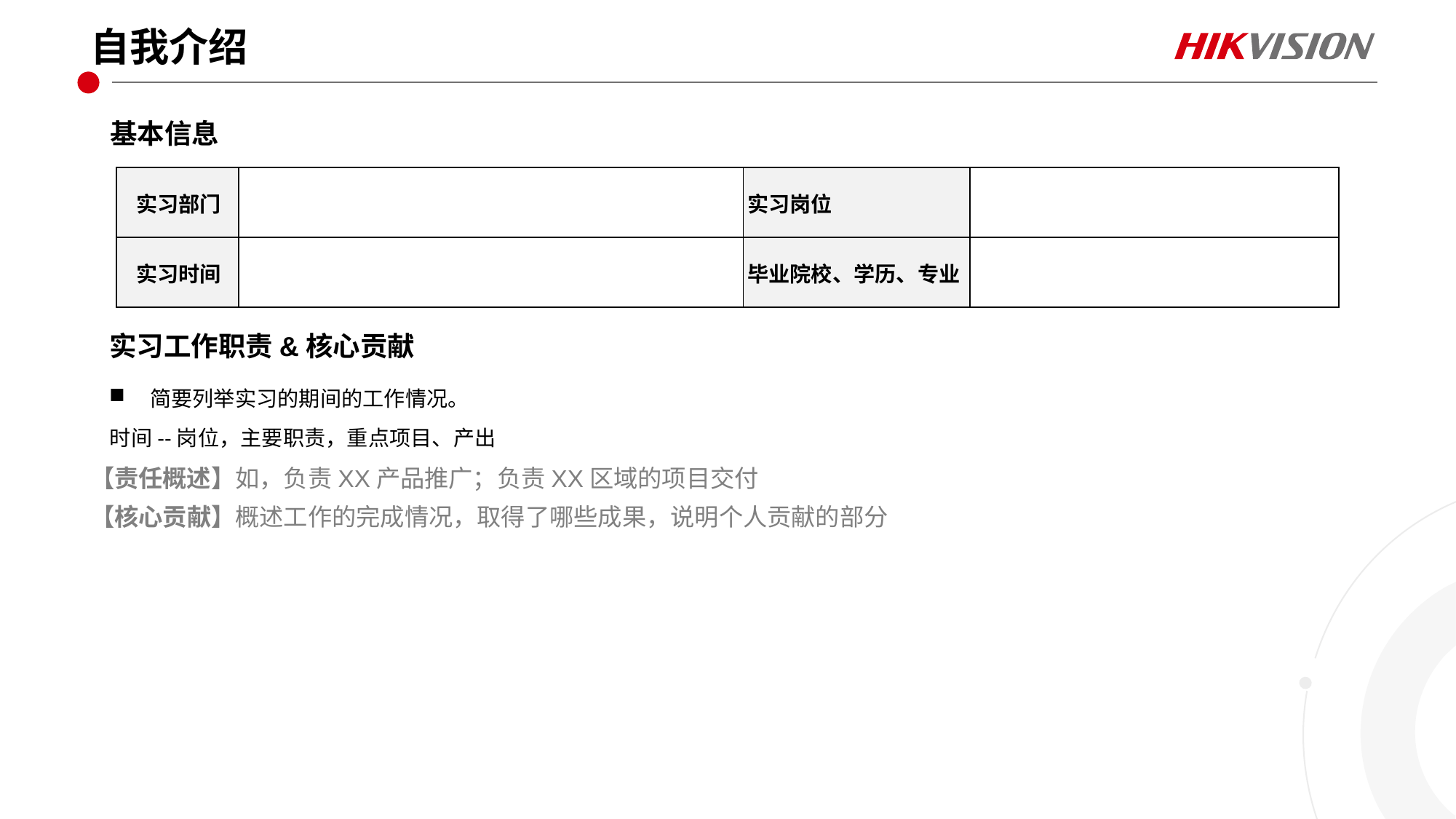

# 自我介绍
基本信息
| 实习部门 |  | 实习岗位 |  |
| --- | --- | --- | --- |
| 实习时间 |  | 毕业院校、学历、专业 |  |
实习工作职责&核心贡献
简要列举实习的期间的工作情况。
时间--岗位，主要职责，重点项目、产出
【责任概述】如，负责XX产品推广；负责XX区域的项目交付
【核心贡献】概述工作的完成情况，取得了哪些成果，说明个人贡献的部分